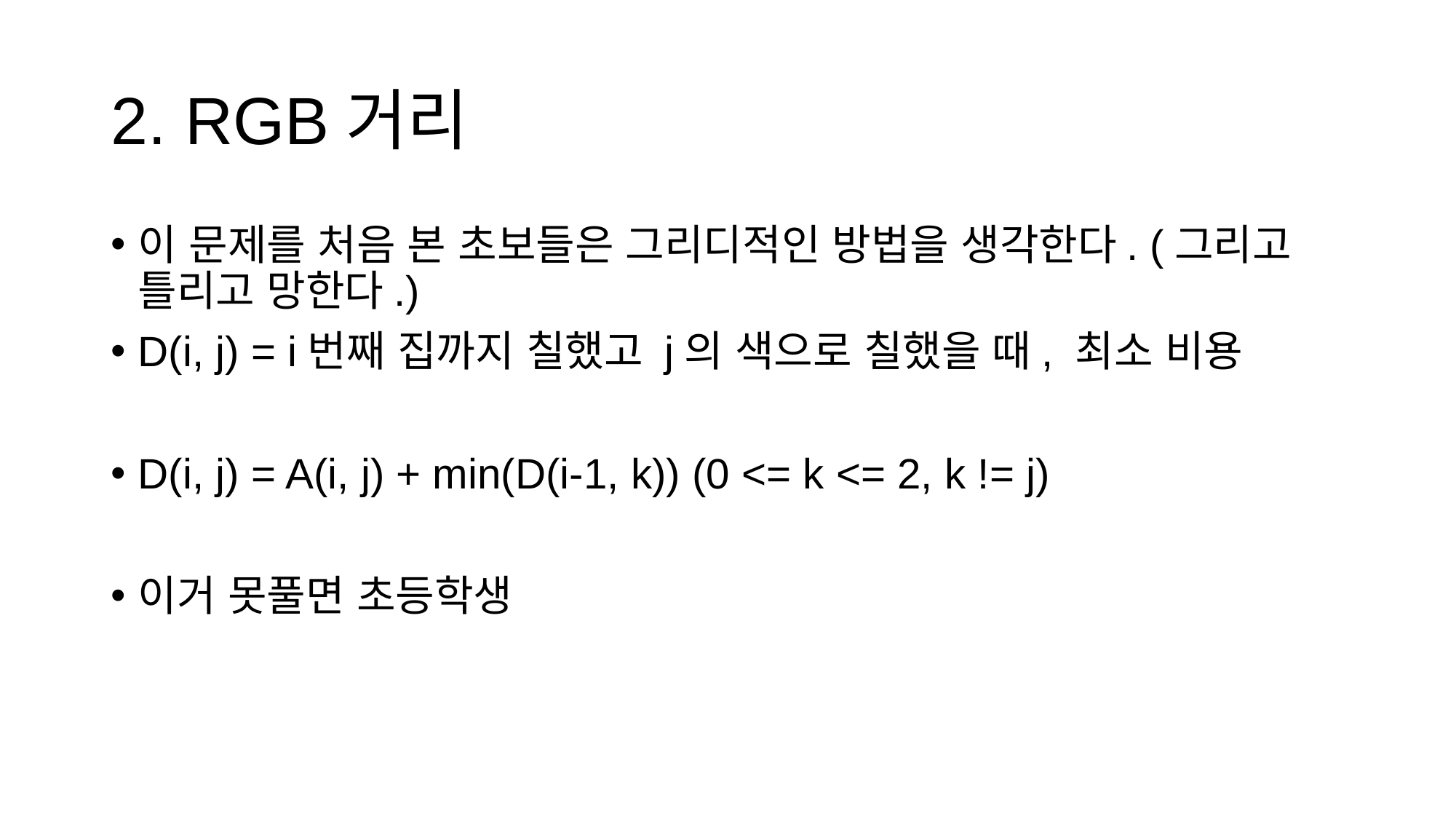

# 2. RGB거리
이 문제를 처음 본 초보들은 그리디적인 방법을 생각한다. (그리고 틀리고 망한다.)
D(i, j) = i번째 집까지 칠했고 j의 색으로 칠했을 때, 최소 비용

D(i, j) = A(i, j) + min(D(i-1, k)) (0 <= k <= 2, k != j)

이거 못풀면 초등학생